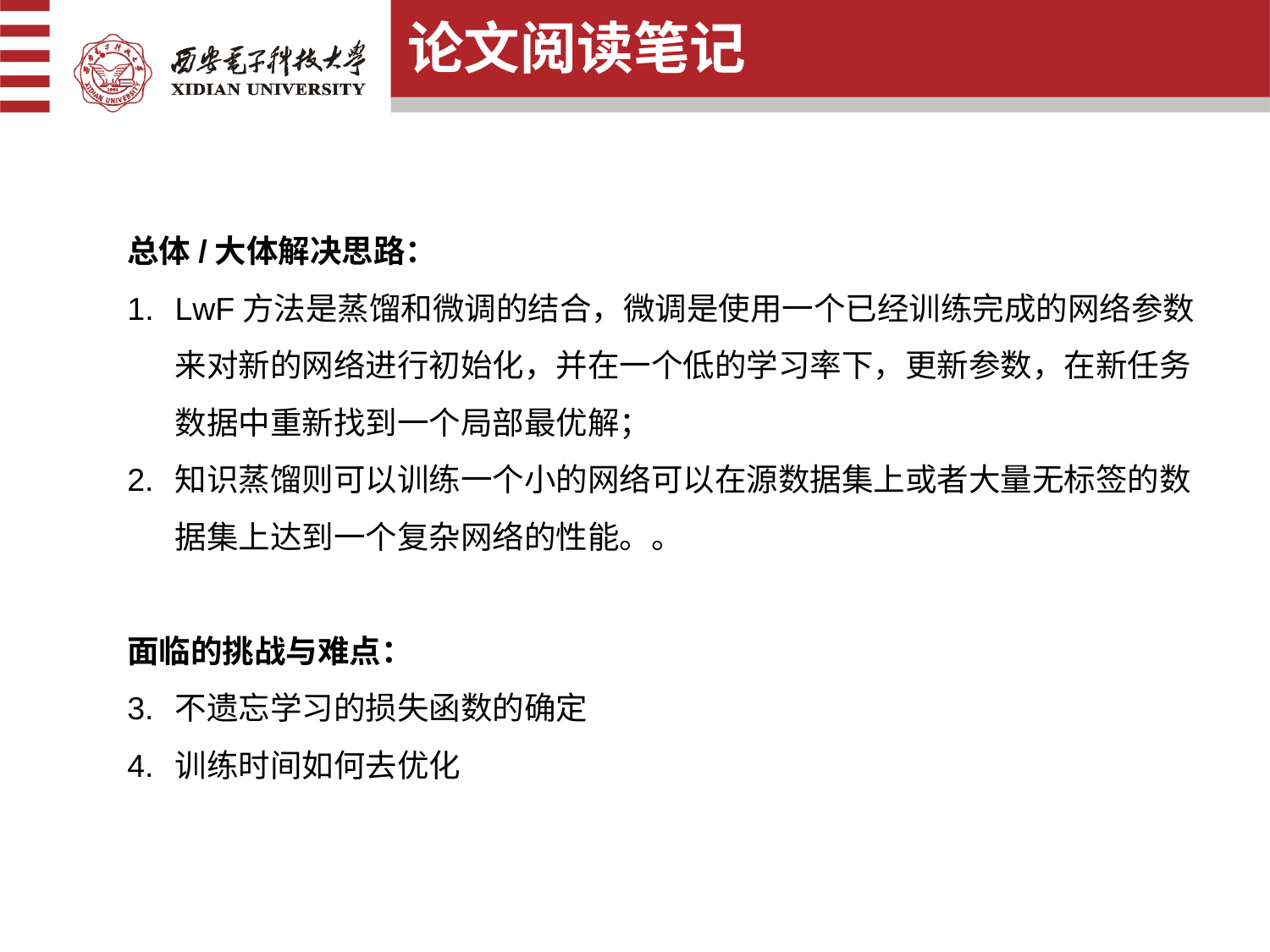

论文阅读笔记
总体/大体解决思路：
LwF方法是蒸馏和微调的结合，微调是使用一个已经训练完成的网络参数来对新的网络进行初始化，并在一个低的学习率下，更新参数，在新任务数据中重新找到一个局部最优解；
知识蒸馏则可以训练一个小的网络可以在源数据集上或者大量无标签的数据集上达到一个复杂网络的性能。。

面临的挑战与难点：
不遗忘学习的损失函数的确定
训练时间如何去优化